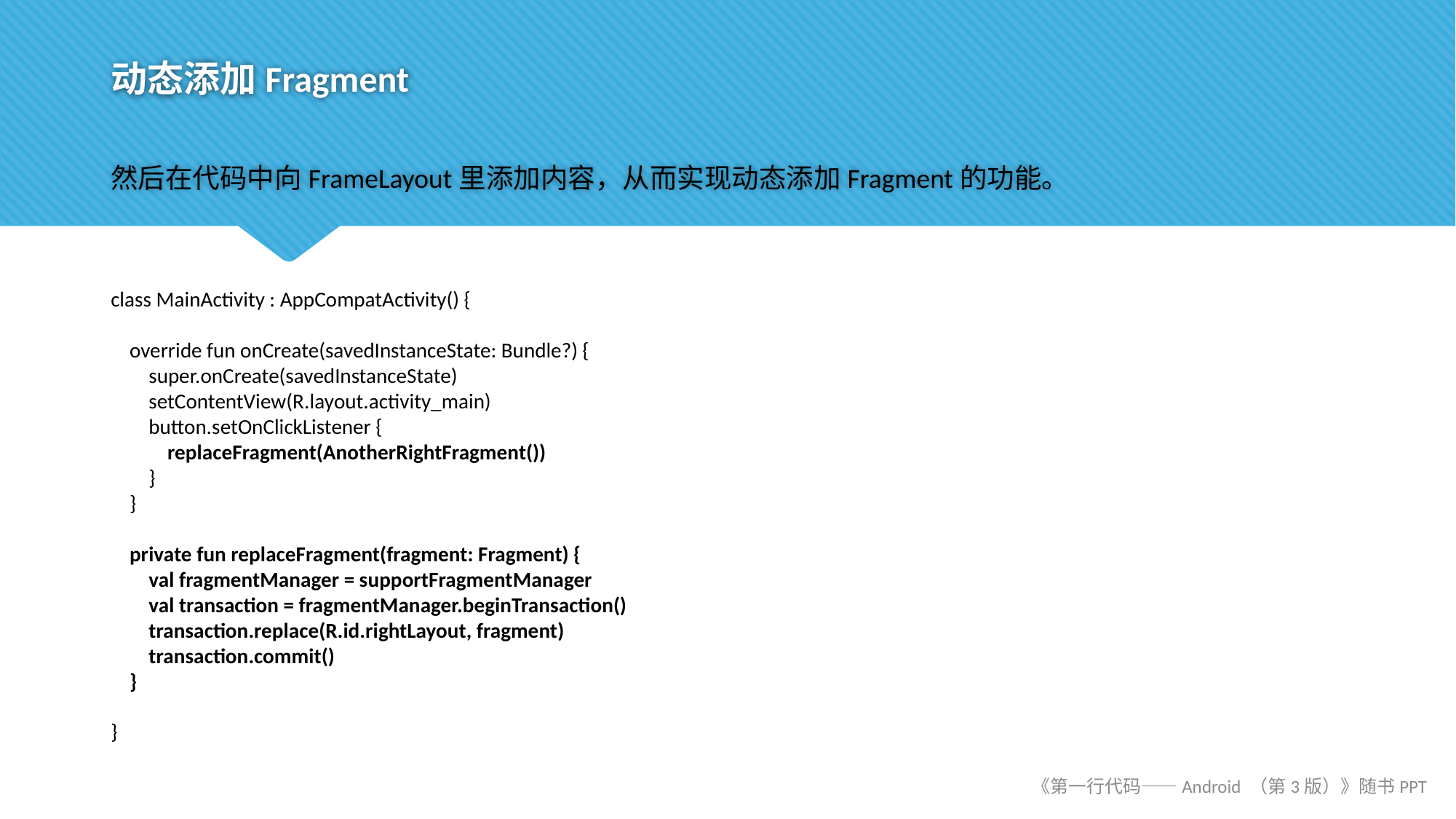

# 动态添加Fragment
然后在代码中向FrameLayout里添加内容，从而实现动态添加Fragment的功能。
class MainActivity : AppCompatActivity() {

    override fun onCreate(savedInstanceState: Bundle?) {
        super.onCreate(savedInstanceState)
        setContentView(R.layout.activity_main)
        button.setOnClickListener {
            replaceFragment(AnotherRightFragment())
        }
    }

    private fun replaceFragment(fragment: Fragment) {
        val fragmentManager = supportFragmentManager
        val transaction = fragmentManager.beginTransaction()
        transaction.replace(R.id.rightLayout, fragment)
        transaction.commit()
    }

}